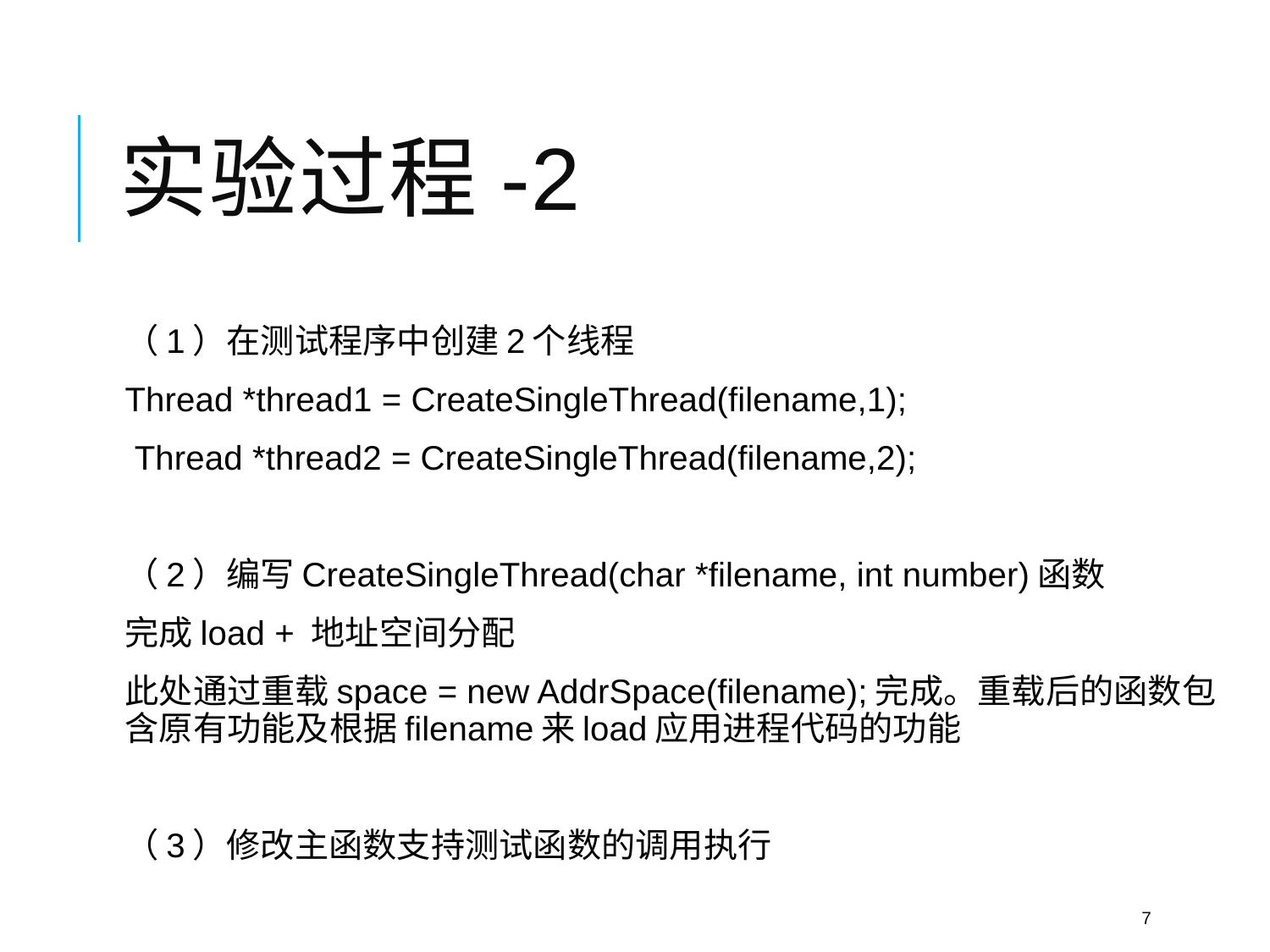

# 实验过程-2
（1）在测试程序中创建2个线程
Thread *thread1 = CreateSingleThread(filename,1);
 Thread *thread2 = CreateSingleThread(filename,2);

（2）编写CreateSingleThread(char *filename, int number)函数
完成load + 地址空间分配
此处通过重载space = new AddrSpace(filename);完成。重载后的函数包含原有功能及根据filename来load应用进程代码的功能

（3）修改主函数支持测试函数的调用执行
7